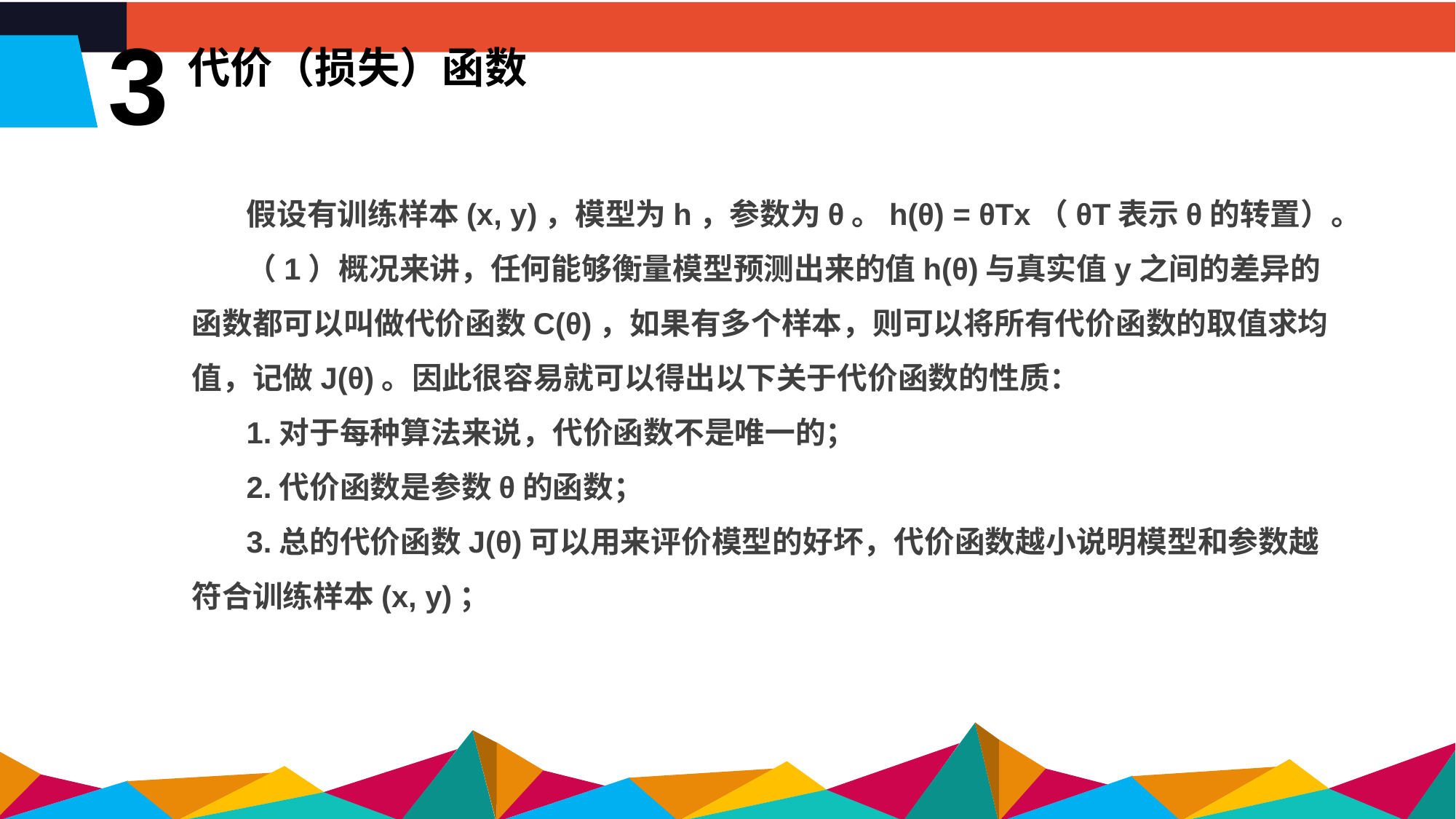

3

代价（损失）函数
假设有训练样本(x, y)，模型为h，参数为θ。h(θ) = θTx（θT表示θ的转置）。
（1）概况来讲，任何能够衡量模型预测出来的值h(θ)与真实值y之间的差异的函数都可以叫做代价函数C(θ)，如果有多个样本，则可以将所有代价函数的取值求均值，记做J(θ)。因此很容易就可以得出以下关于代价函数的性质：
1.对于每种算法来说，代价函数不是唯一的；
2.代价函数是参数θ的函数；
3.总的代价函数J(θ)可以用来评价模型的好坏，代价函数越小说明模型和参数越符合训练样本(x, y)；